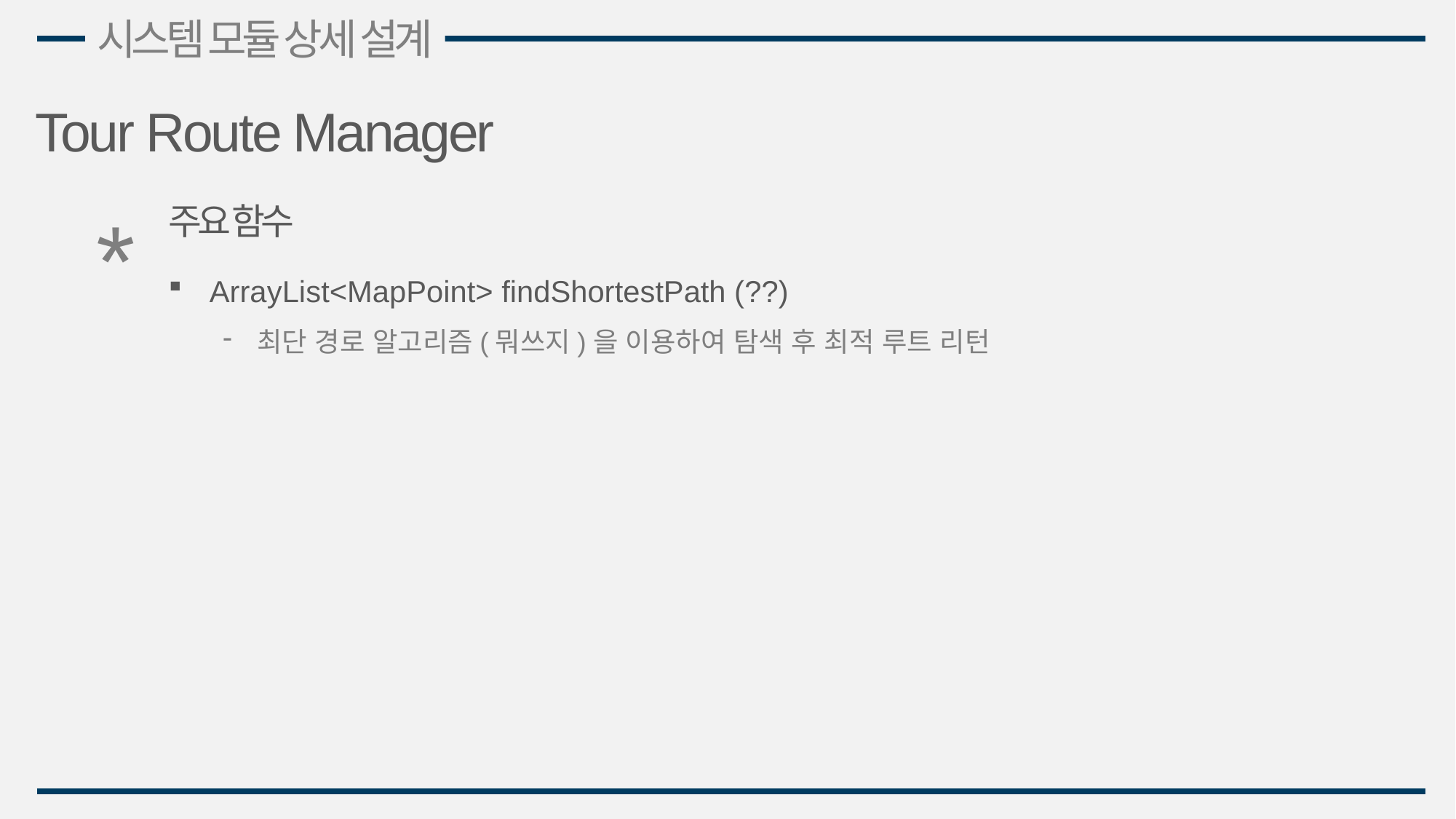

시스템 모듈 상세 설계
Tour Route Manager
*
주요 함수
ArrayList<MapPoint> findShortestPath (??)
최단 경로 알고리즘(뭐쓰지)을 이용하여 탐색 후 최적 루트 리턴